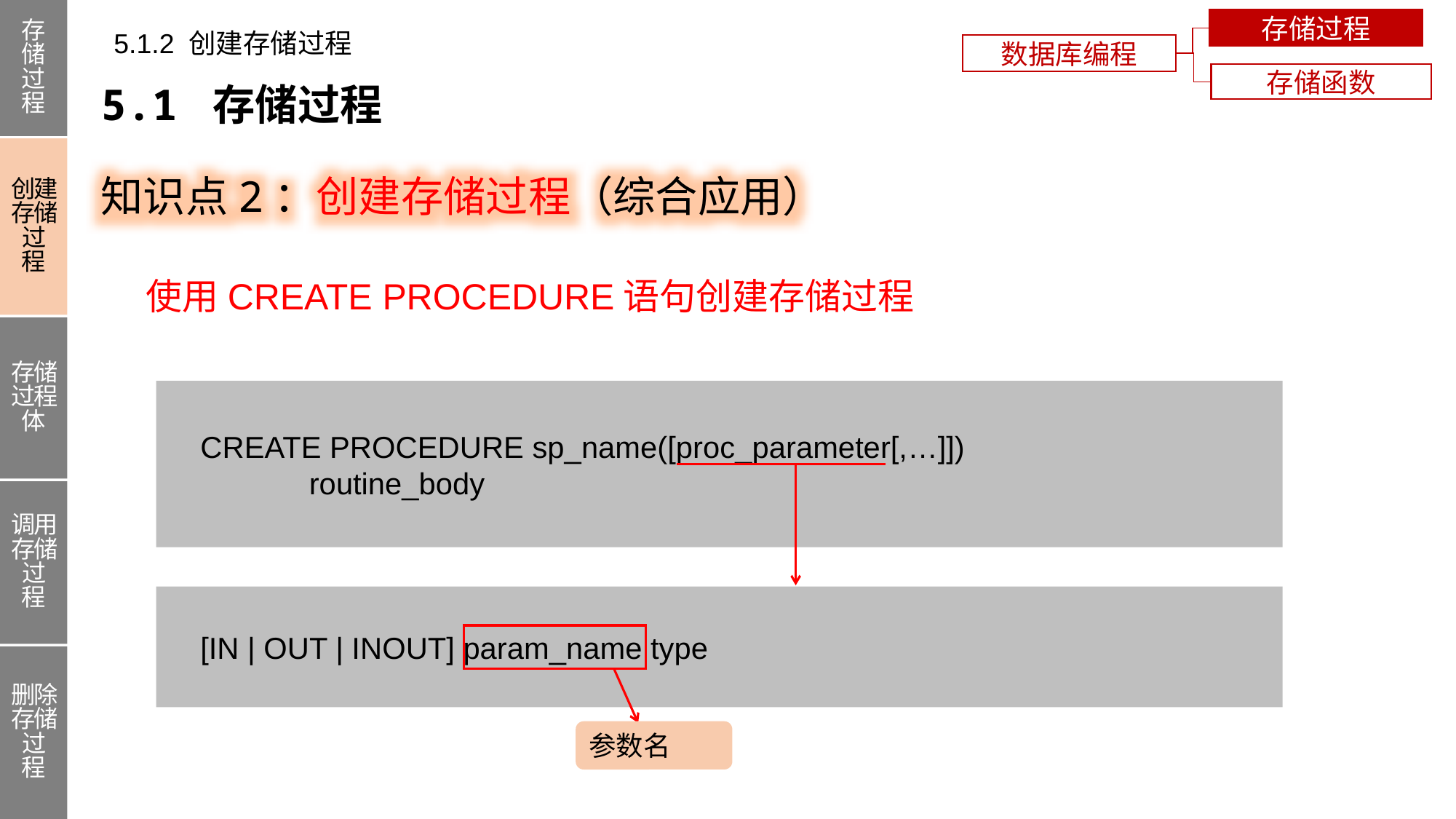

存储过程
创建存储过程
存储过程体
调用存储过程
删除存储过程
存储过程
5.1.2 创建存储过程
数据库编程
存储函数
5.1 存储过程
知识点2：创建存储过程（综合应用）
使用CREATE PROCEDURE语句创建存储过程
    CREATE PROCEDURE sp_name([proc_parameter[,…]])
                 routine_body
    [IN | OUT | INOUT] param_name type

参数名